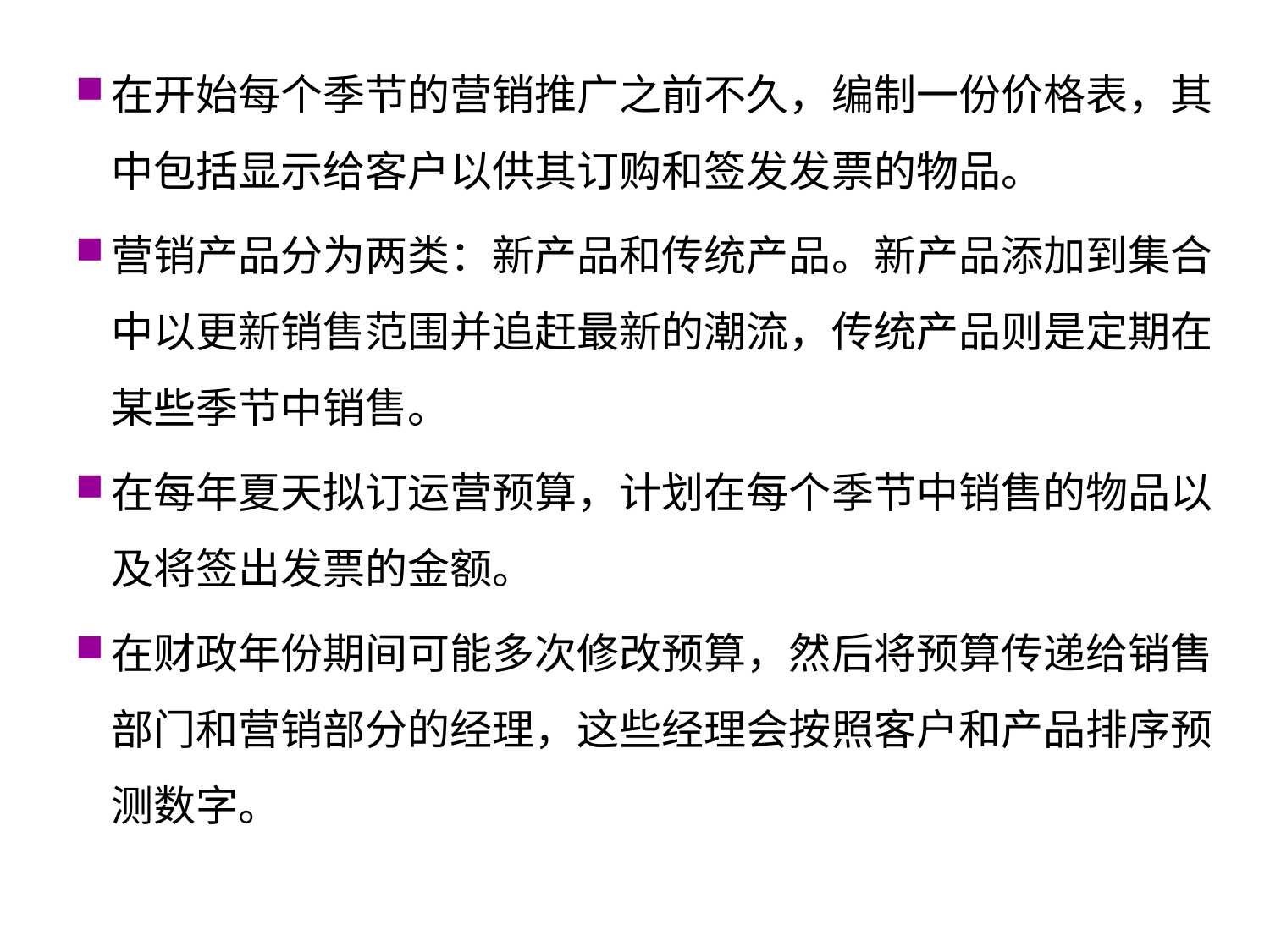

在开始每个季节的营销推广之前不久，编制一份价格表，其中包括显示给客户以供其订购和签发发票的物品。
营销产品分为两类：新产品和传统产品。新产品添加到集合中以更新销售范围并追赶最新的潮流，传统产品则是定期在某些季节中销售。
在每年夏天拟订运营预算，计划在每个季节中销售的物品以及将签出发票的金额。
在财政年份期间可能多次修改预算，然后将预算传递给销售部门和营销部分的经理，这些经理会按照客户和产品排序预测数字。
4